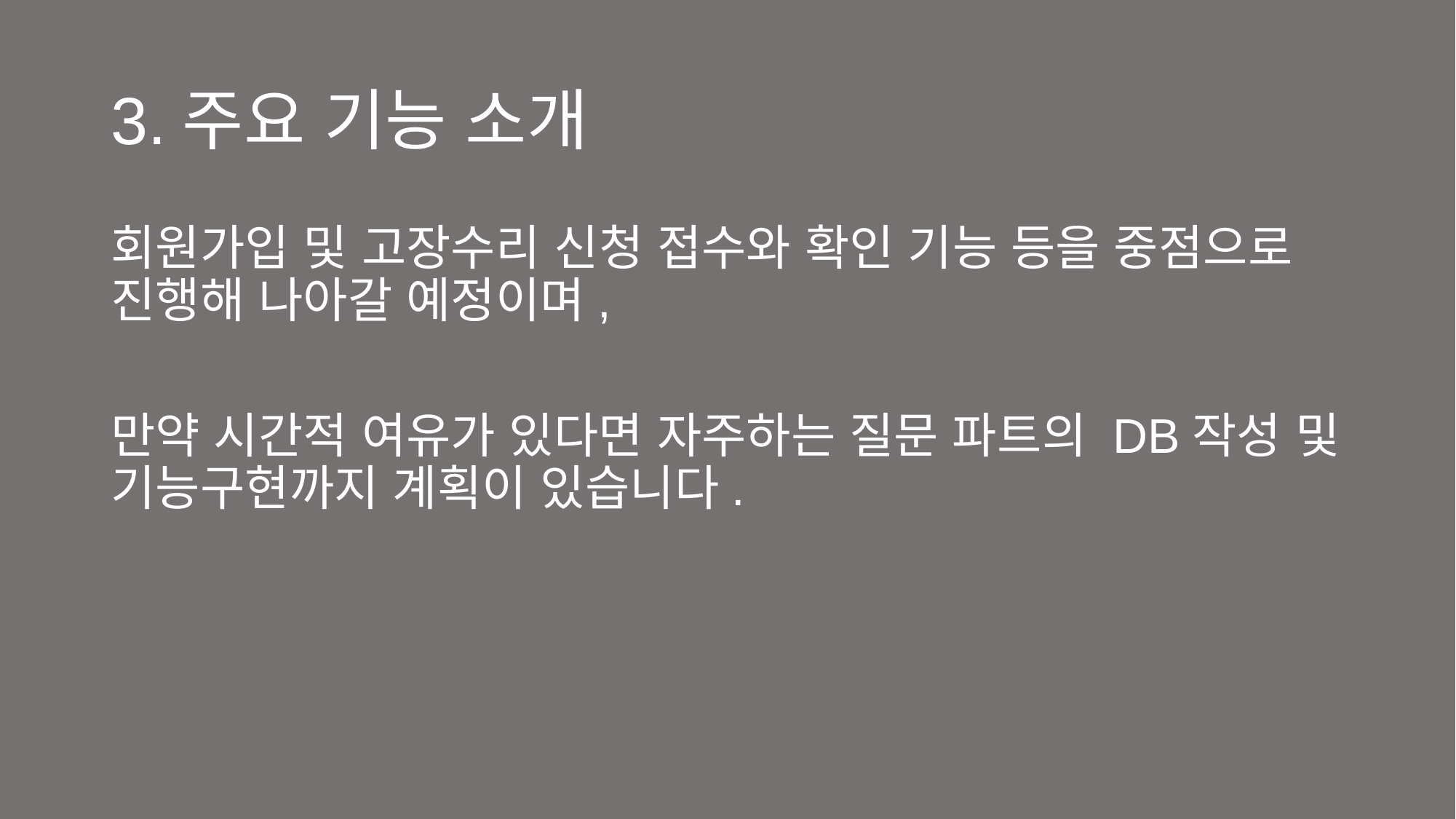

# 3.주요 기능 소개
회원가입 및 고장수리 신청 접수와 확인 기능 등을 중점으로 진행해 나아갈 예정이며,

만약 시간적 여유가 있다면 자주하는 질문 파트의 DB작성 및 기능구현까지 계획이 있습니다.